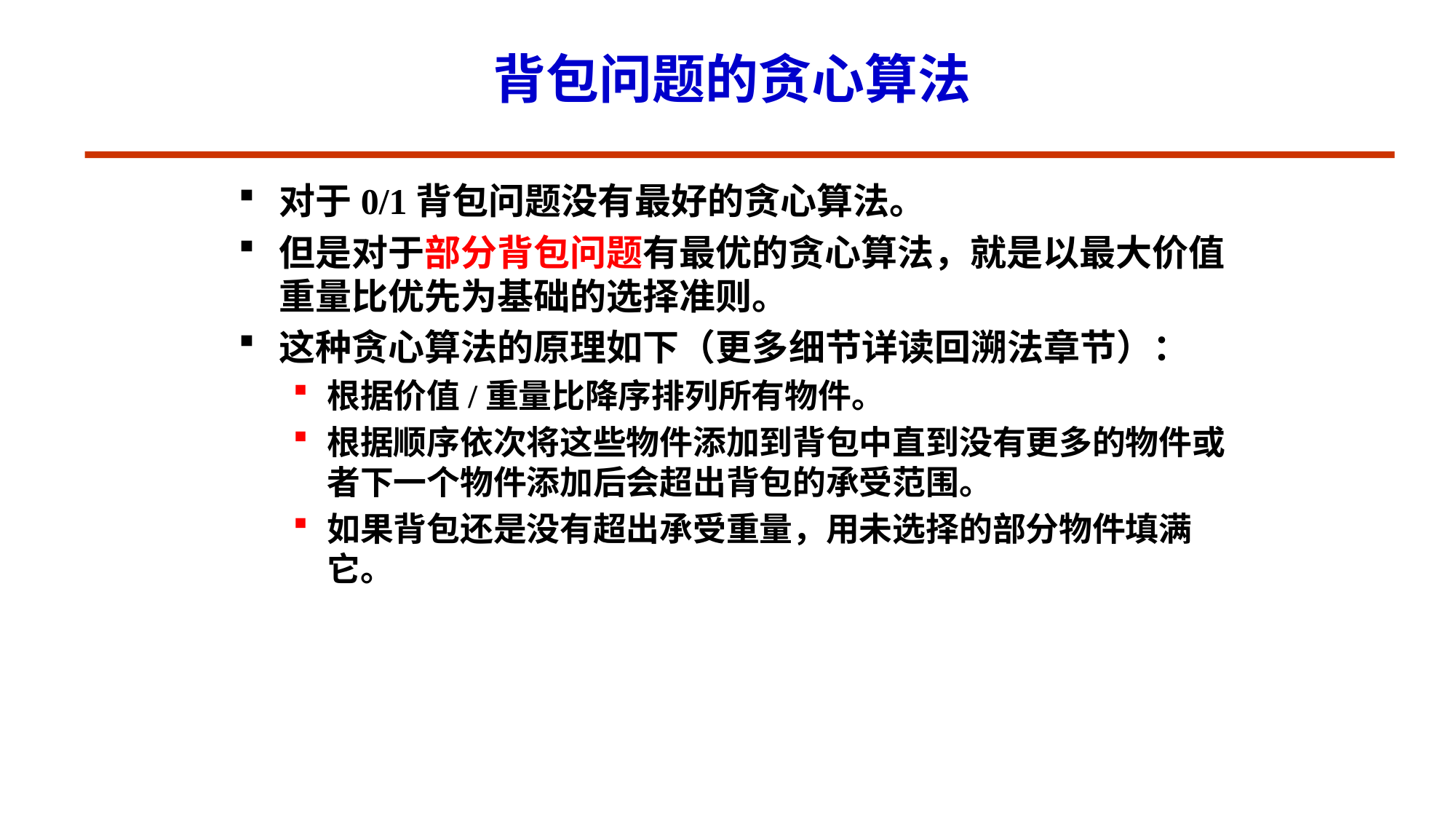

# 背包问题的贪心算法
对于0/1背包问题没有最好的贪心算法。
但是对于部分背包问题有最优的贪心算法，就是以最大价值重量比优先为基础的选择准则。
这种贪心算法的原理如下（更多细节详读回溯法章节）：
根据价值/重量比降序排列所有物件。
根据顺序依次将这些物件添加到背包中直到没有更多的物件或者下一个物件添加后会超出背包的承受范围。
如果背包还是没有超出承受重量，用未选择的部分物件填满它。